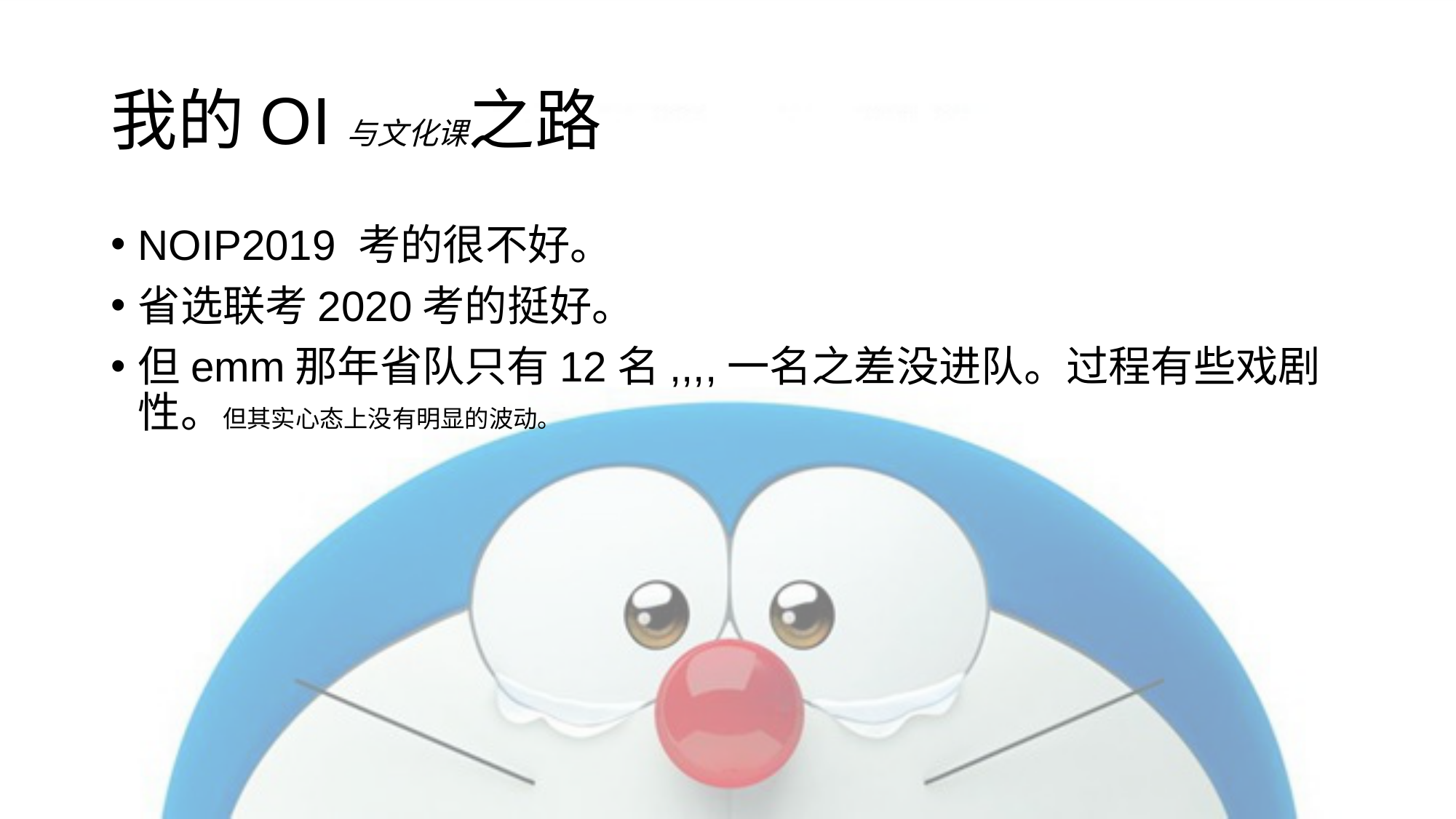

# 我的OI与文化课之路
NOIP2019 考的很不好。
省选联考2020考的挺好。
但emm那年省队只有12名,,,,一名之差没进队。过程有些戏剧性。但其实心态上没有明显的波动。